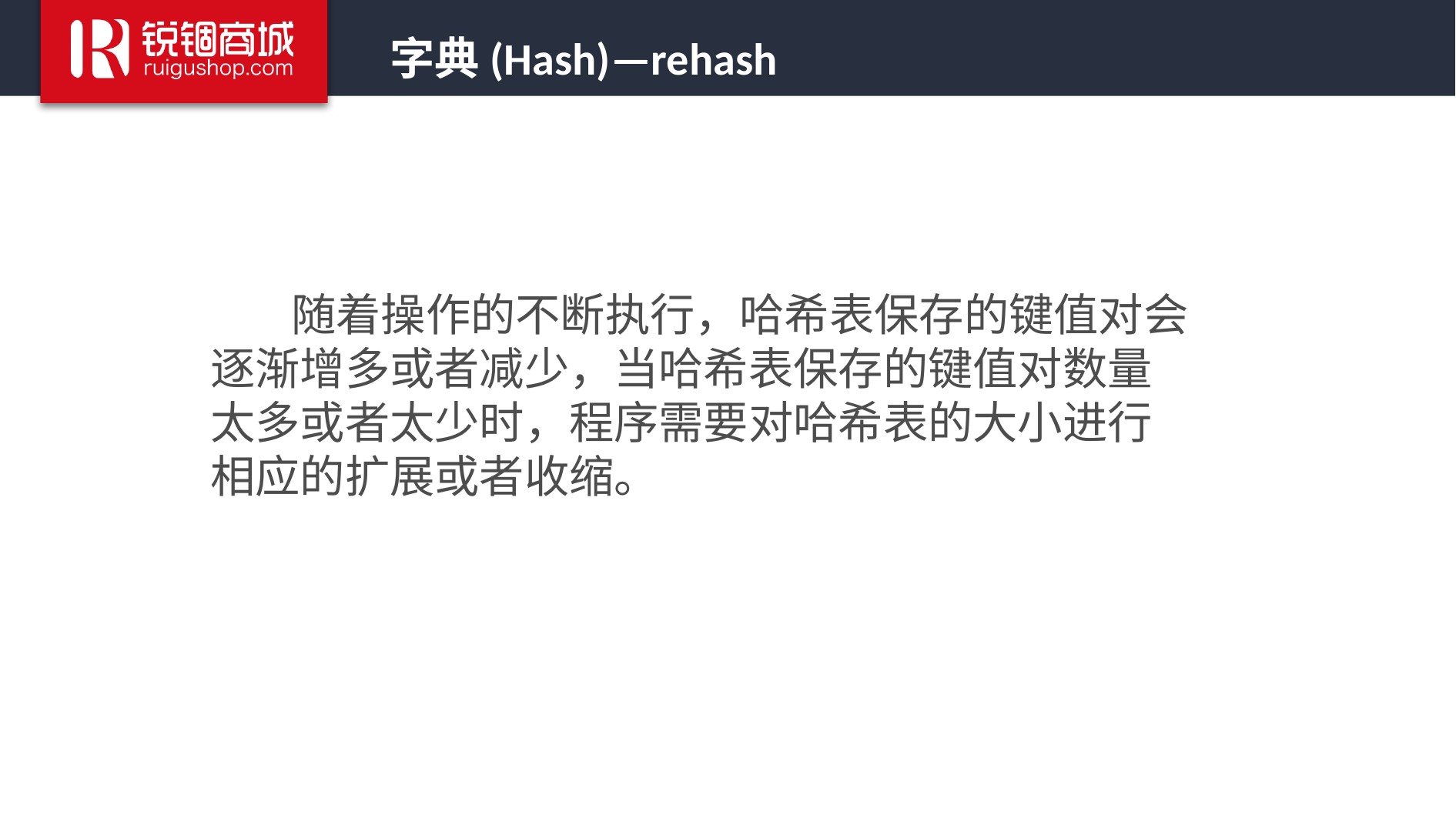

字典(Hash)—rehash

       随着操作的不断执行，哈希表保存的键值对会逐渐增多或者减少，当哈希表保存的键值对数量太多或者太少时，程序需要对哈希表的大小进行相应的扩展或者收缩。